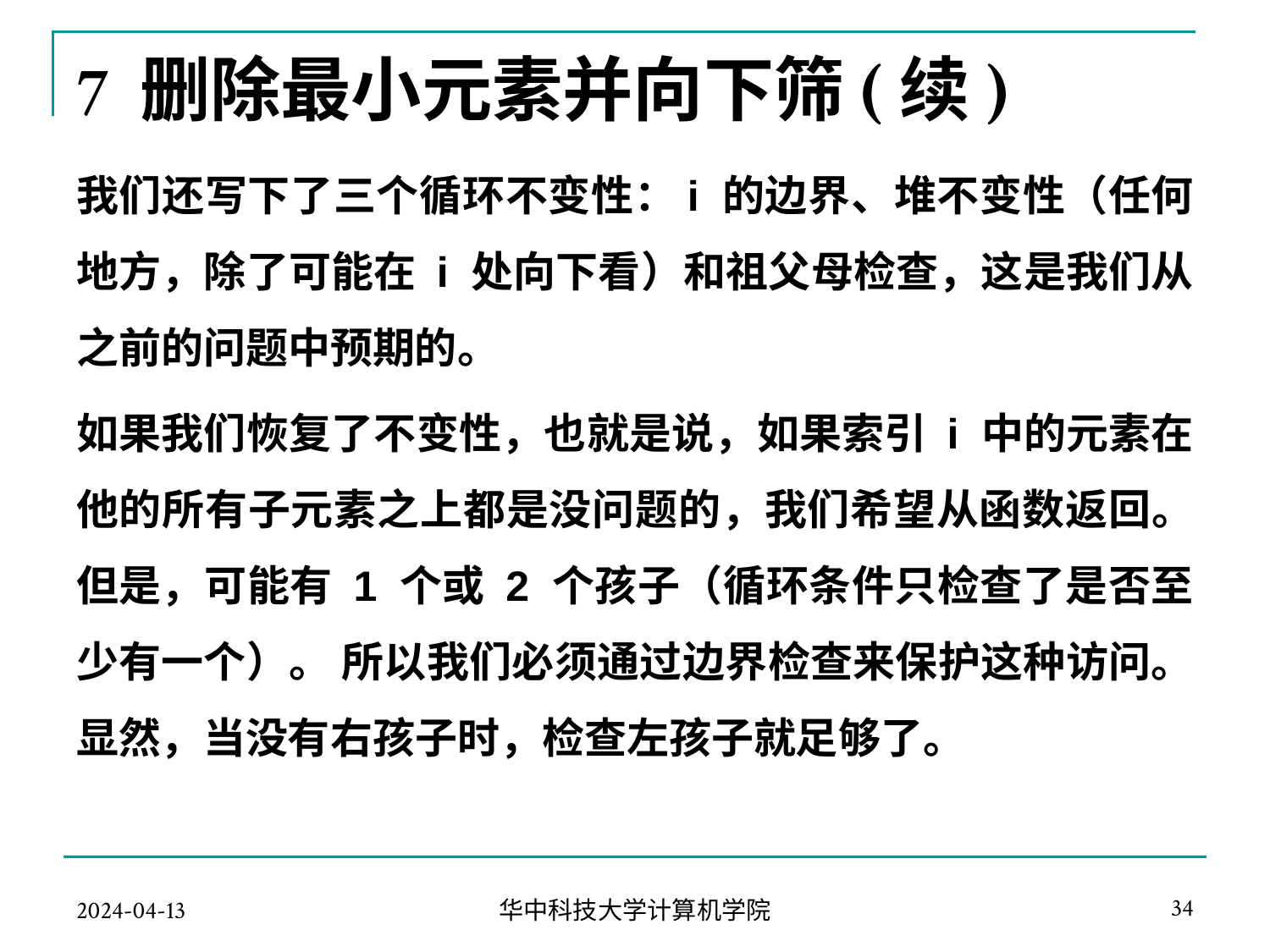

# 7 删除最小元素并向下筛(续)
我们还写下了三个循环不变性：i 的边界、堆不变性（任何地方，除了可能在 i 处向下看）和祖父母检查，这是我们从之前的问题中预期的。
如果我们恢复了不变性，也就是说，如果索引 i 中的元素在他的所有子元素之上都是没问题的，我们希望从函数返回。 但是，可能有 1 个或 2 个孩子（循环条件只检查了是否至少有一个）。 所以我们必须通过边界检查来保护这种访问。 显然，当没有右孩子时，检查左孩子就足够了。
2024-04-13
34
华中科技大学计算机学院